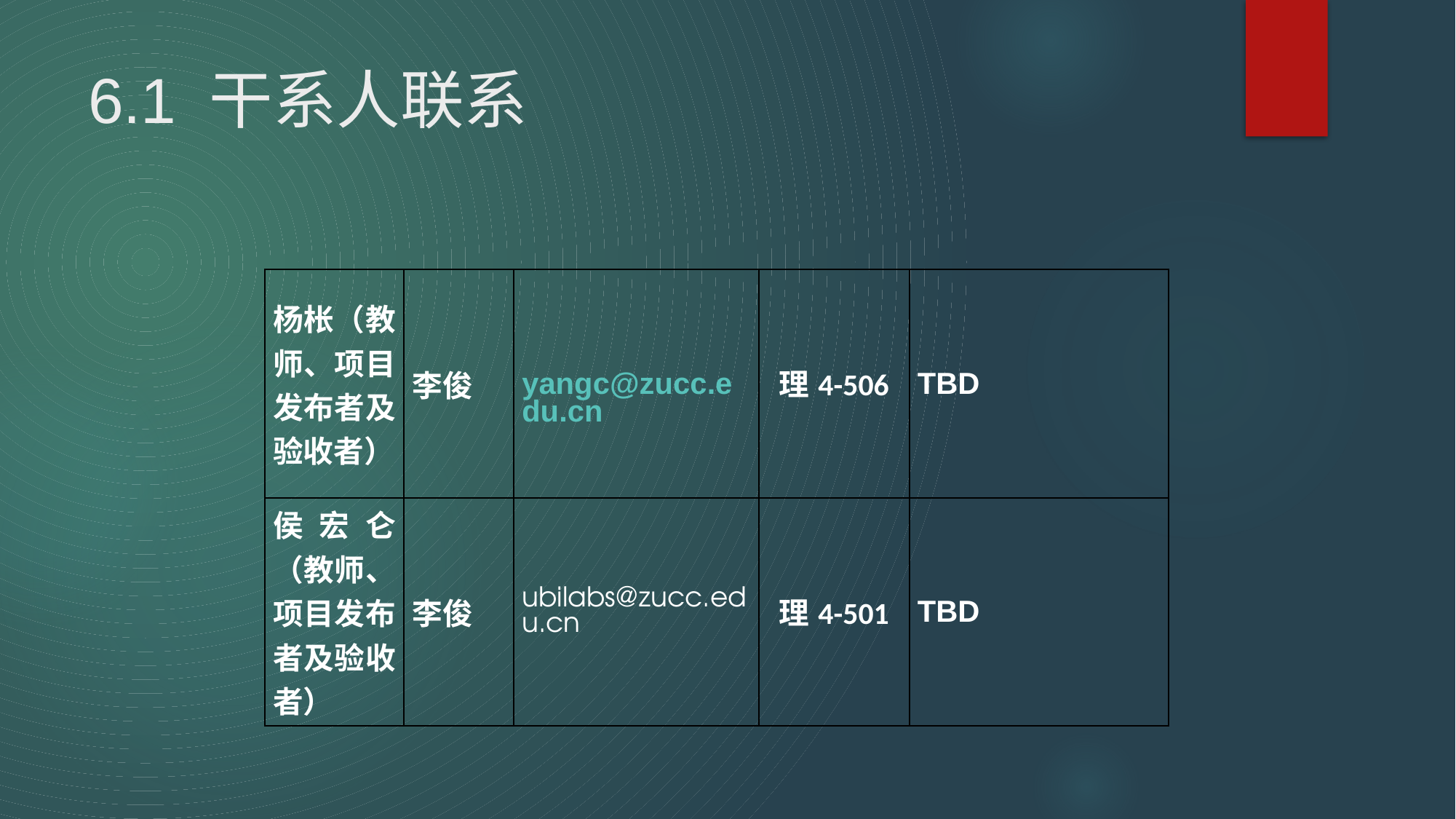

# 6.1 干系人联系
| 杨枨（教师、项目发布者及验收者） | 李俊 | yangc@zucc.edu.cn | 理4-506 | TBD |
| --- | --- | --- | --- | --- |
| 侯宏仑（教师、项目发布者及验收者） | 李俊 | ubilabs@zucc.edu.cn | 理4-501 | TBD |